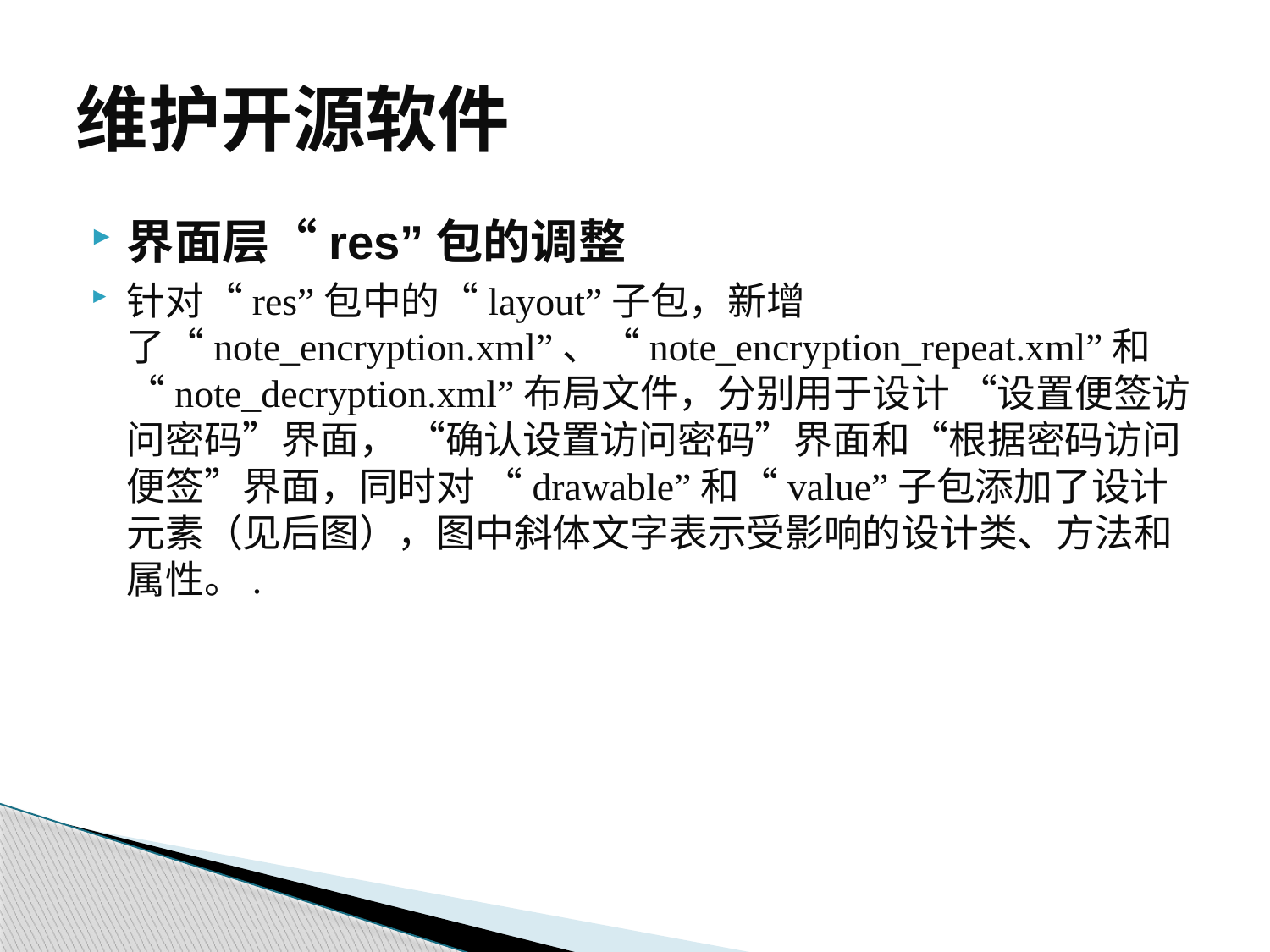

# 维护开源软件
界面层“res”包的调整
针对“res”包中的“layout”子包，新增了“note_encryption.xml”、“note_encryption_repeat.xml”和“note_decryption.xml”布局文件，分别用于设计 “设置便签访问密码”界面， “确认设置访问密码”界面和“根据密码访问便签”界面，同时对 “drawable”和“value”子包添加了设计元素（见后图），图中斜体文字表示受影响的设计类、方法和属性。.